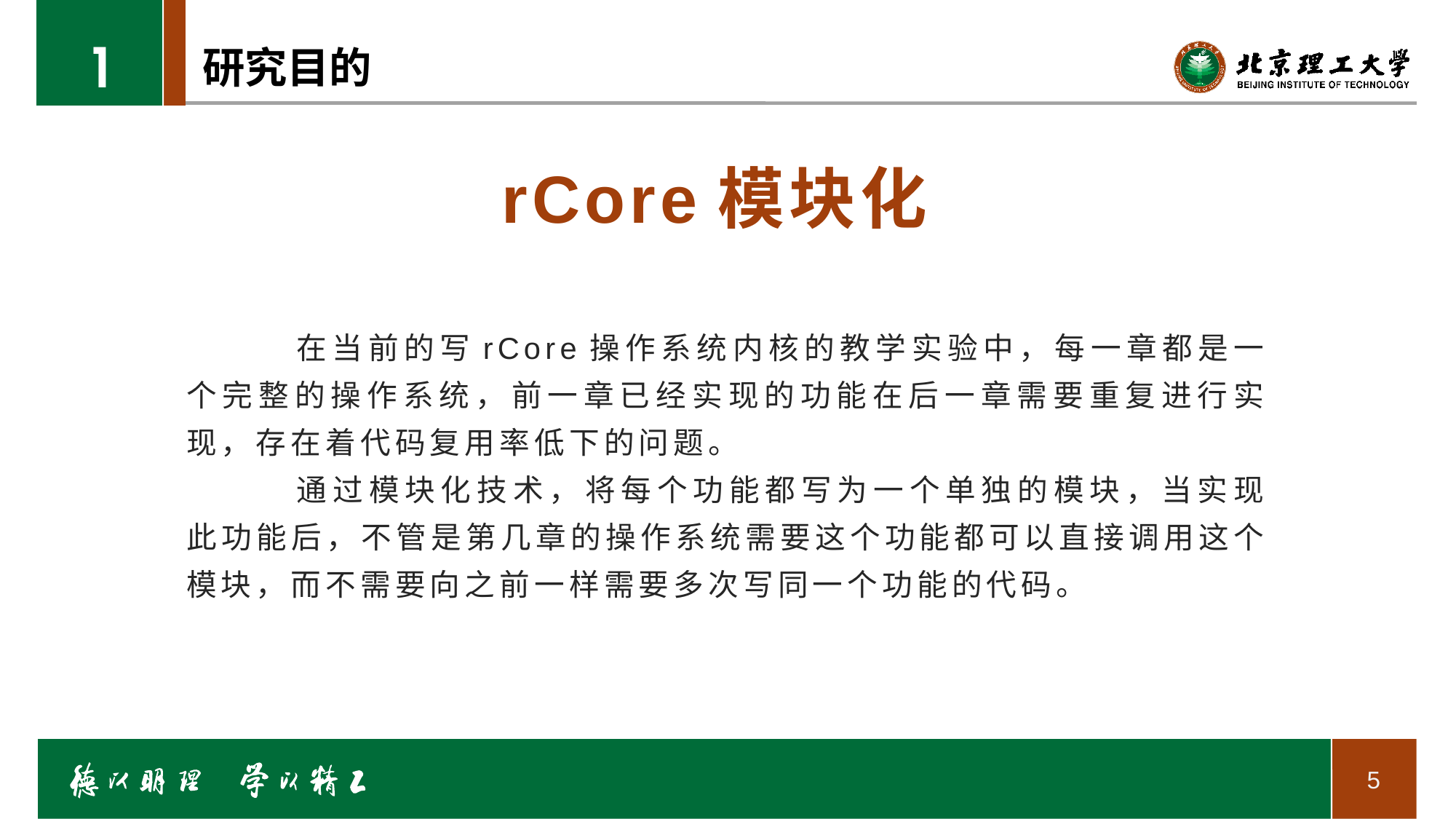

1
# 研究目的
rCore模块化

	在当前的写rCore操作系统内核的教学实验中，每一章都是一个完整的操作系统，前一章已经实现的功能在后一章需要重复进行实现，存在着代码复用率低下的问题。
	通过模块化技术，将每个功能都写为一个单独的模块，当实现此功能后，不管是第几章的操作系统需要这个功能都可以直接调用这个模块，而不需要向之前一样需要多次写同一个功能的代码。